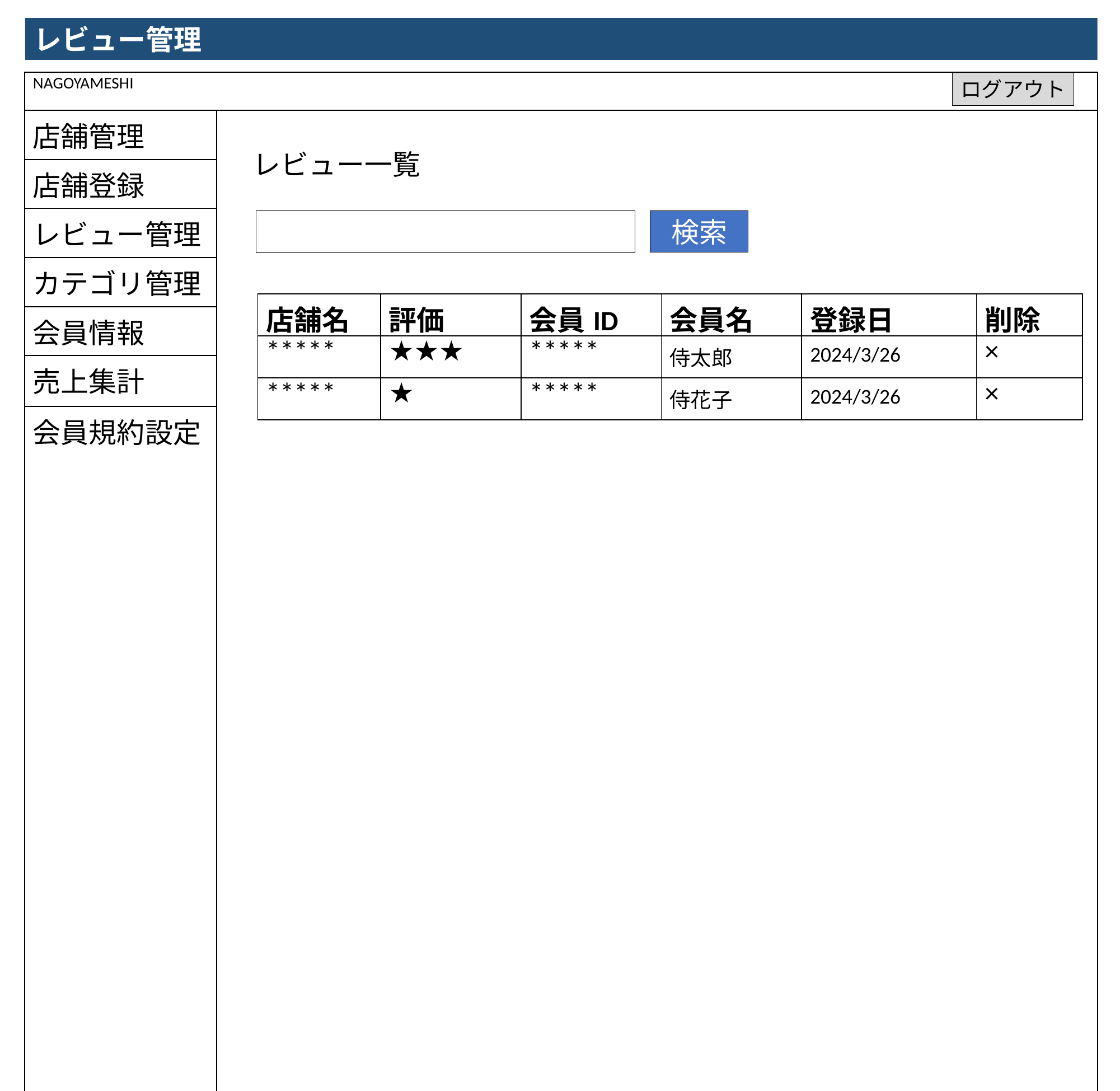

レビュー管理
| NAGOYAMESHI |  |
| --- | --- |
| 店舗管理 | レビュー一覧 |
| 店舗登録 |  |
| レビュー管理 |  |
| カテゴリ管理 |  |
| 会員情報 |  |
| 売上集計 |  |
| 会員規約設定 |  |
ログアウト

検索
| 店舗名 | 評価 | 会員ID | 会員名 | 登録日 | 削除 |
| --- | --- | --- | --- | --- | --- |
| \*\*\*\*\* | ★★★ | \*\*\*\*\* | 侍太郎 | 2024/3/26 | × |
| \*\*\*\*\* | ★ | \*\*\*\*\* | 侍花子 | 2024/3/26 | × |